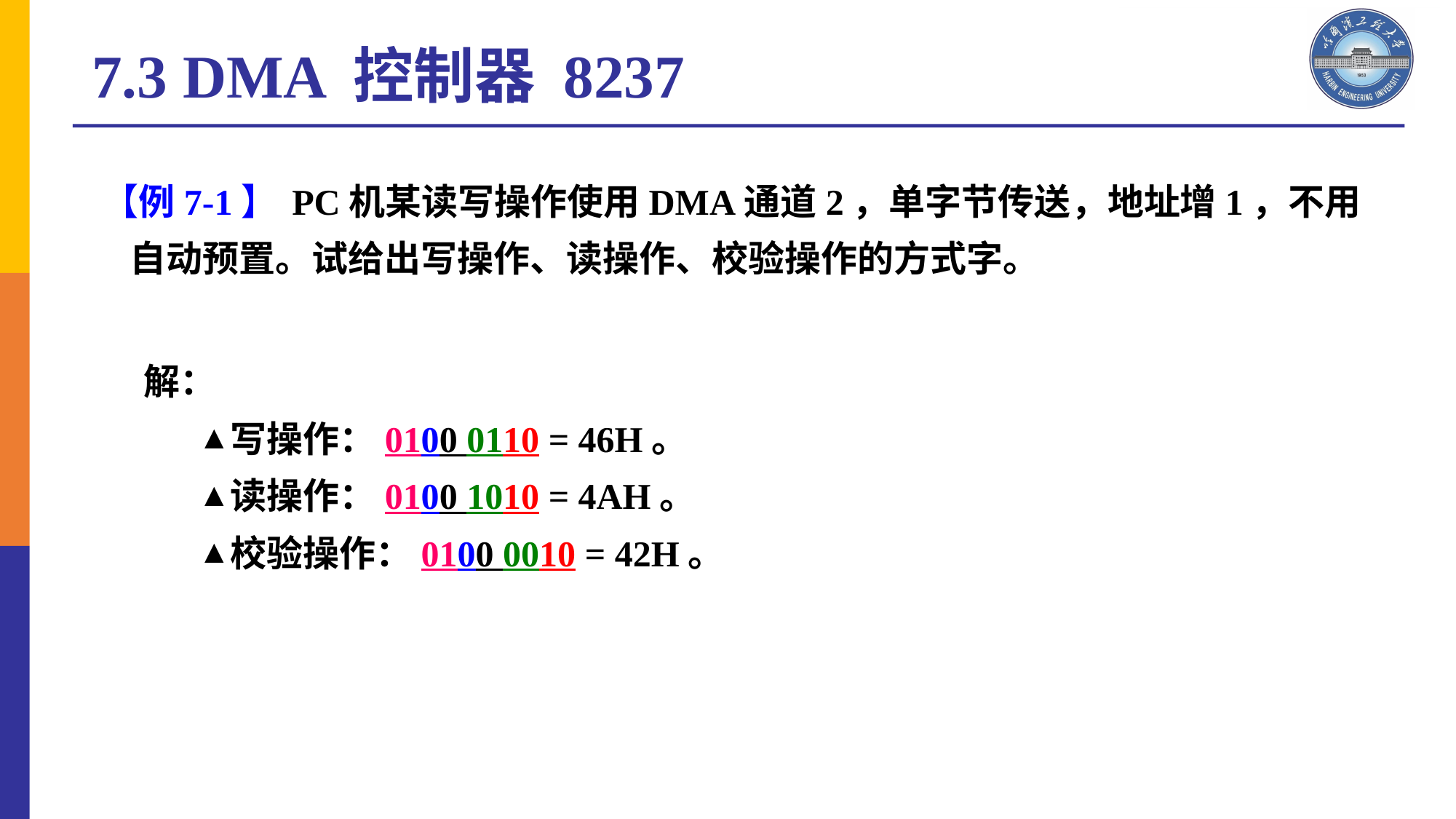

7.3 DMA 控制器 8237
【例7-1】 PC机某读写操作使用DMA通道2，单字节传送，地址增1，不用自动预置。试给出写操作、读操作、校验操作的方式字。

    解：
写操作：0100 0110 = 46H。
读操作：0100 1010 = 4AH。
校验操作：0100 0010 = 42H。